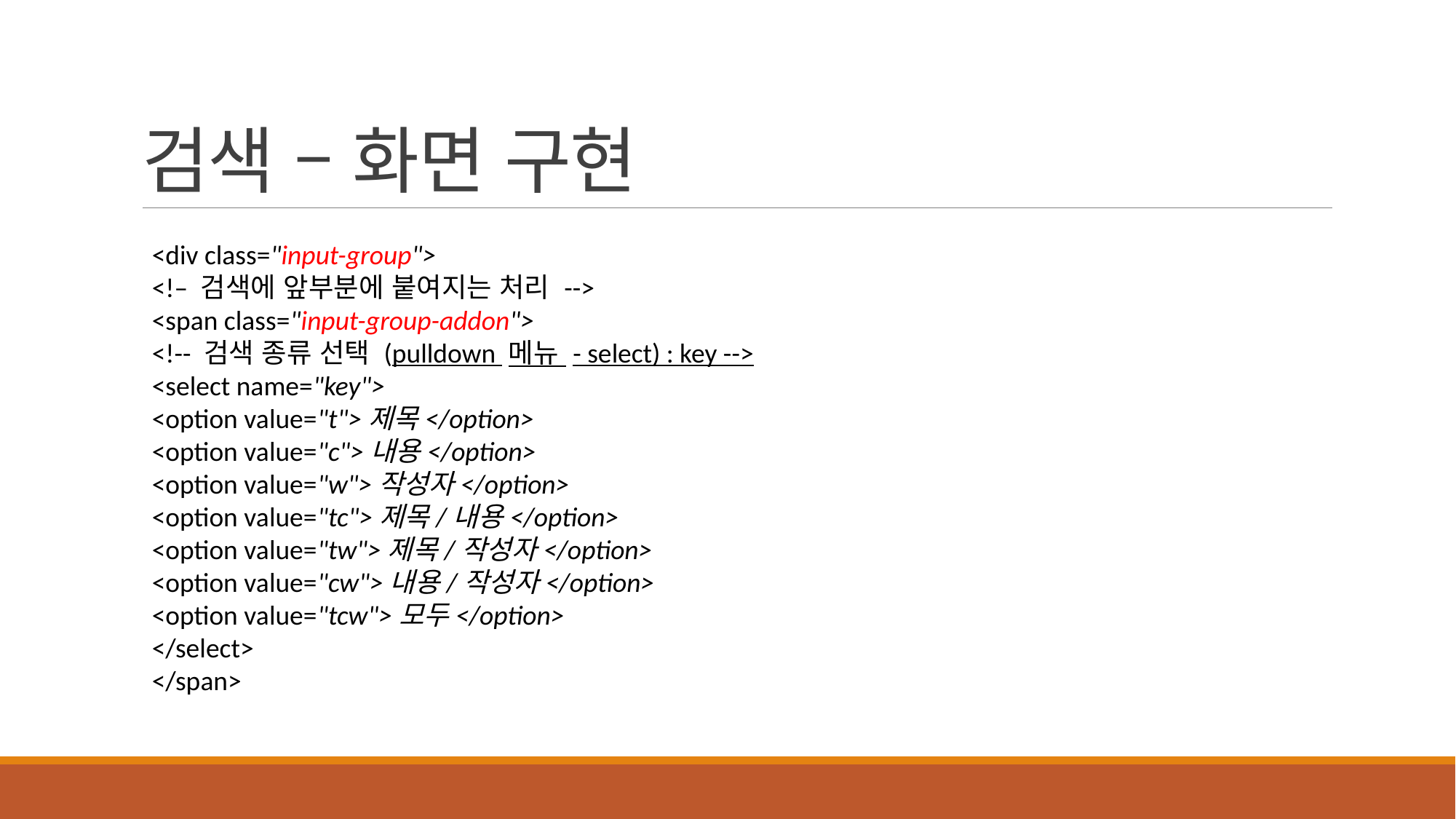

# 검색 – 화면 구현
<div class="input-group">
<!– 검색에 앞부분에 붙여지는 처리 -->
<span class="input-group-addon">
<!-- 검색 종류 선택 (pulldown 메뉴 - select) : key -->
<select name="key">
<option value="t">제목</option>
<option value="c">내용</option>
<option value="w">작성자</option>
<option value="tc">제목/내용</option>
<option value="tw">제목/작성자</option>
<option value="cw">내용/작성자</option>
<option value="tcw">모두</option>
</select>
</span>